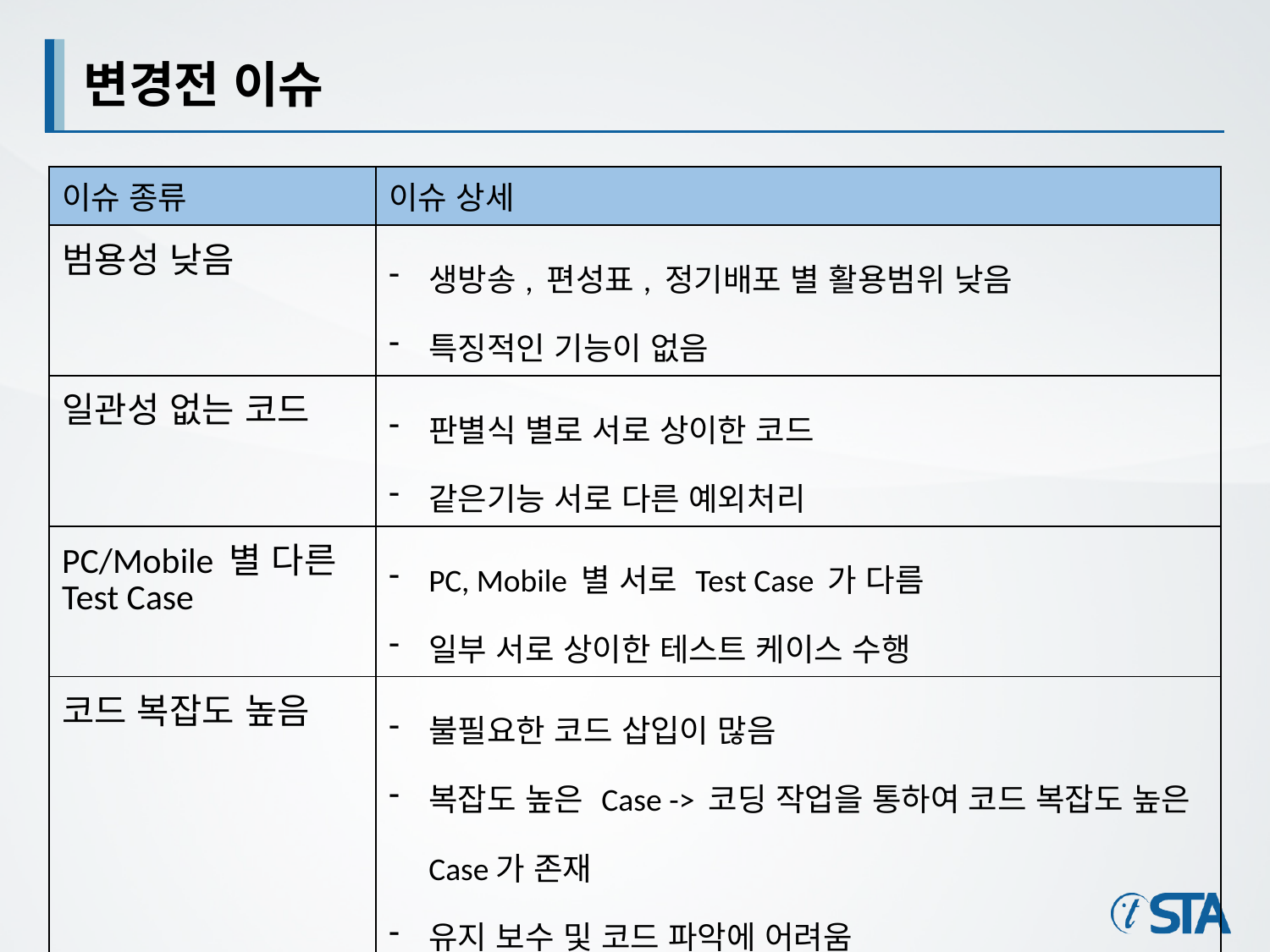

# 변경전 이슈
| 이슈 종류 | 이슈 상세 |
| --- | --- |
| 범용성 낮음 | 생방송, 편성표, 정기배포 별 활용범위 낮음 특징적인 기능이 없음 |
| 일관성 없는 코드 | 판별식 별로 서로 상이한 코드 같은기능 서로 다른 예외처리 |
| PC/Mobile 별 다른 Test Case | PC, Mobile 별 서로 Test Case 가 다름 일부 서로 상이한 테스트 케이스 수행 |
| 코드 복잡도 높음 | 불필요한 코드 삽입이 많음 복잡도 높은 Case -> 코딩 작업을 통하여 코드 복잡도 높은 Case가 존재 유지 보수 및 코드 파악에 어려움 |